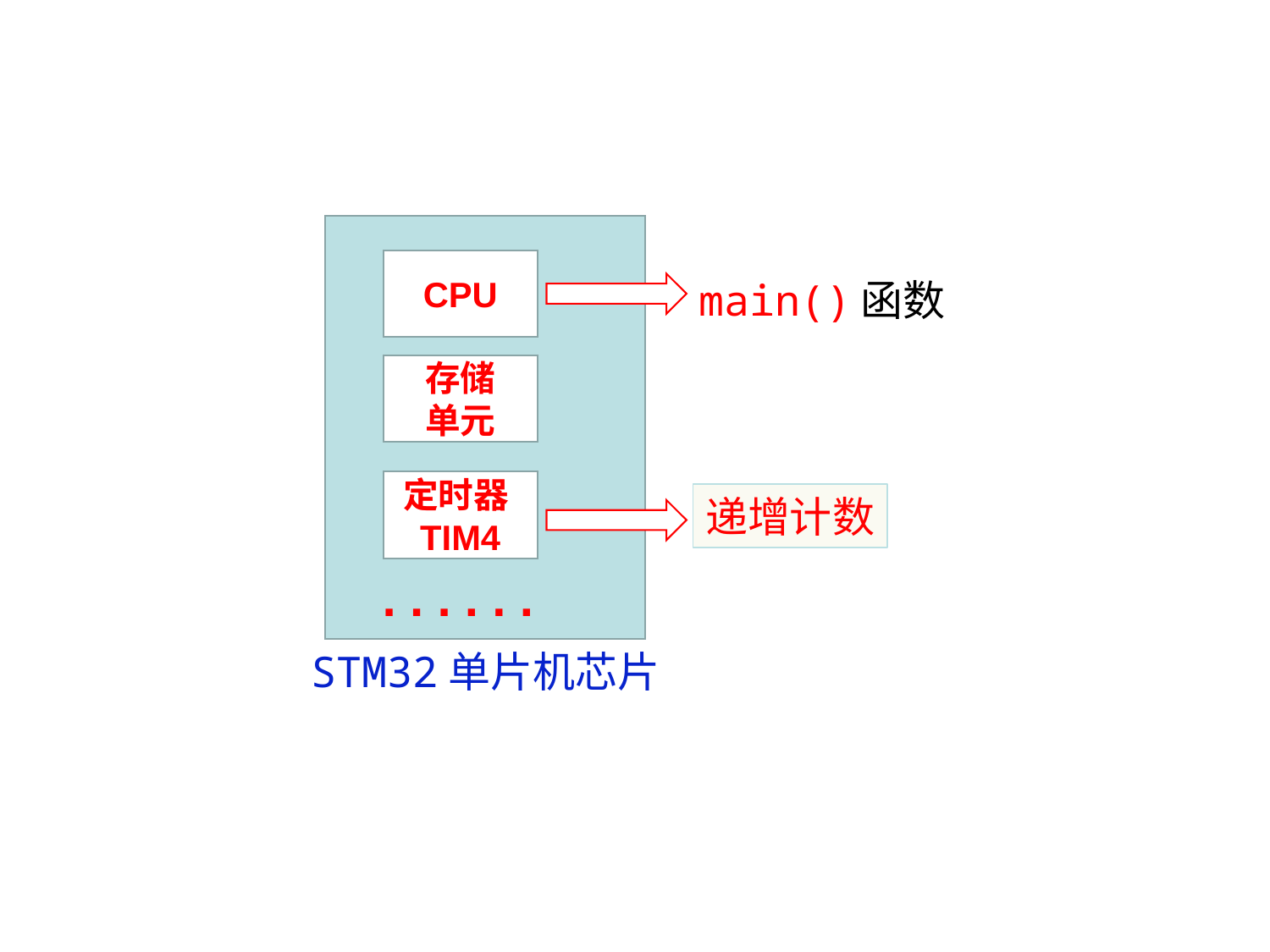

CPU
main()函数

递增计数

存储
单元
定时器TIM4
. . . . . .
STM32单片机芯片